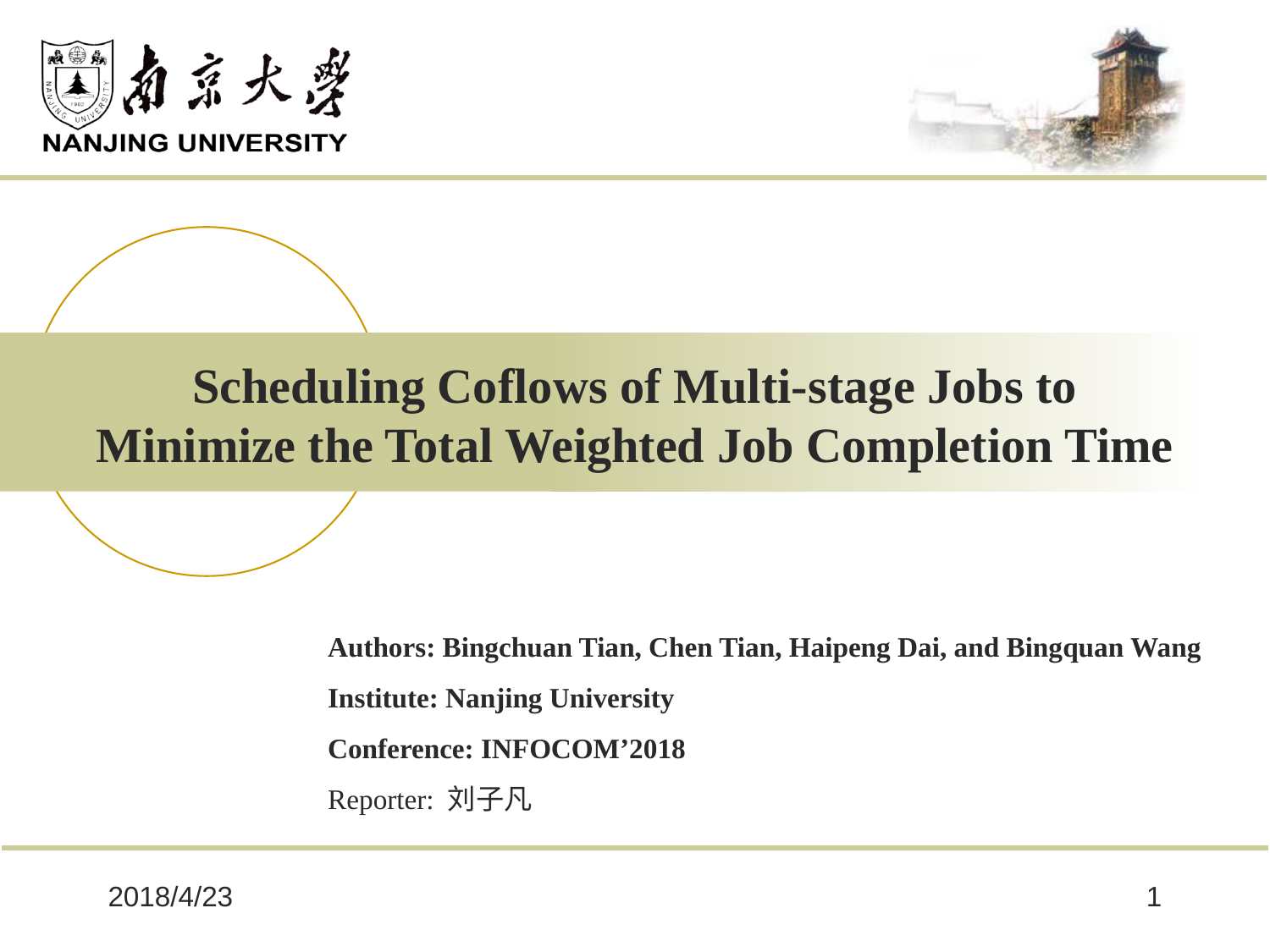

# Scheduling Coflows of Multi-stage Jobs to Minimize the Total Weighted Job Completion Time
Authors: Bingchuan Tian, Chen Tian, Haipeng Dai, and Bingquan Wang
Institute: Nanjing University
Conference: INFOCOM’2018
Reporter: 刘子凡
2018/4/23
1